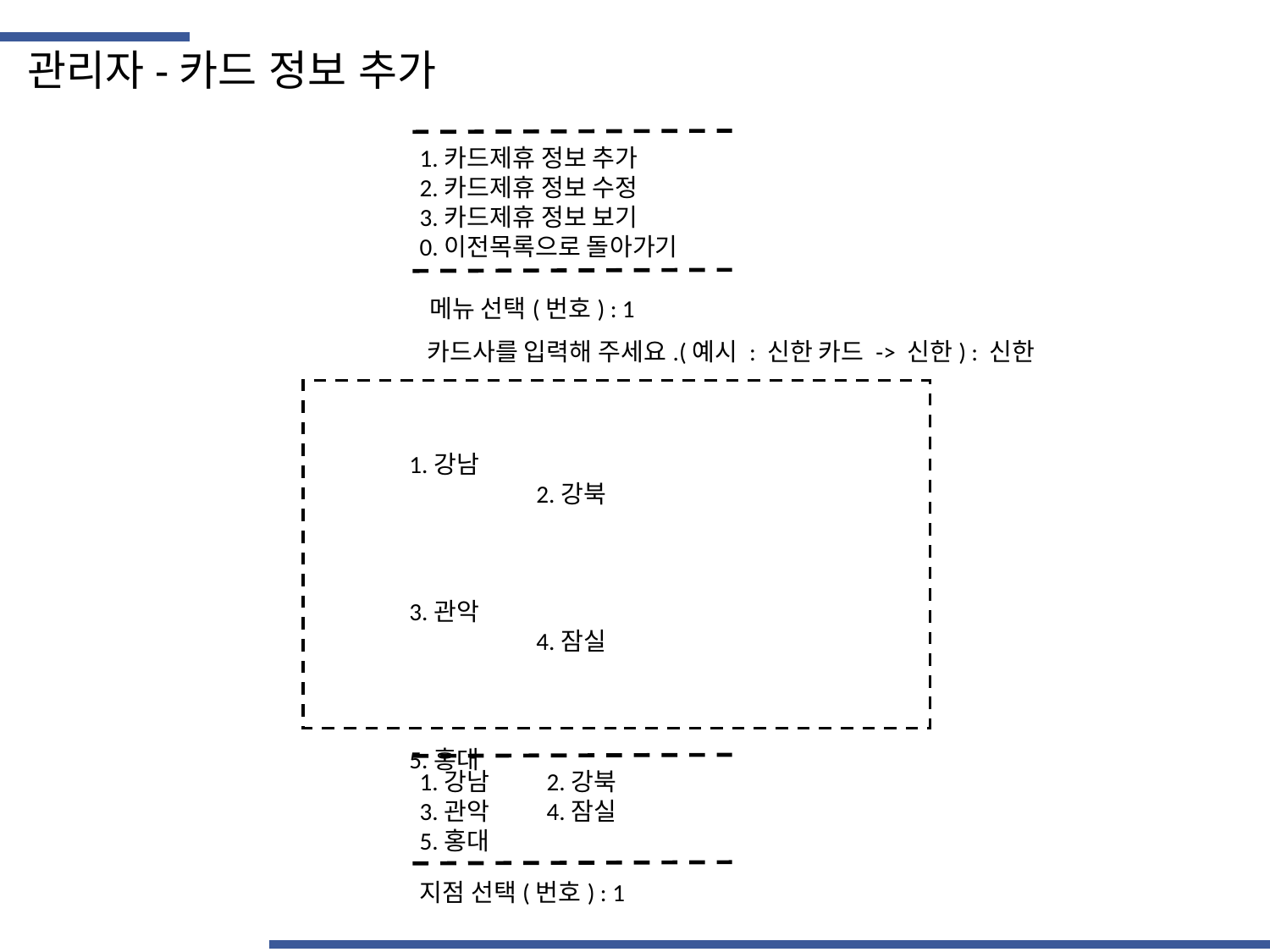

관리자-카드 정보 추가
1.카드제휴 정보 추가
2.카드제휴 정보 수정
3.카드제휴 정보 보기
0.이전목록으로 돌아가기
메뉴 선택(번호) : 1
카드사를 입력해 주세요.(예시 : 신한 카드 -> 신한) : 신한

1.강남				2.강북

3.관악				4.잠실

5.홍대
1.강남	2.강북
3.관악	4.잠실
5.홍대
지점 선택(번호) : 1